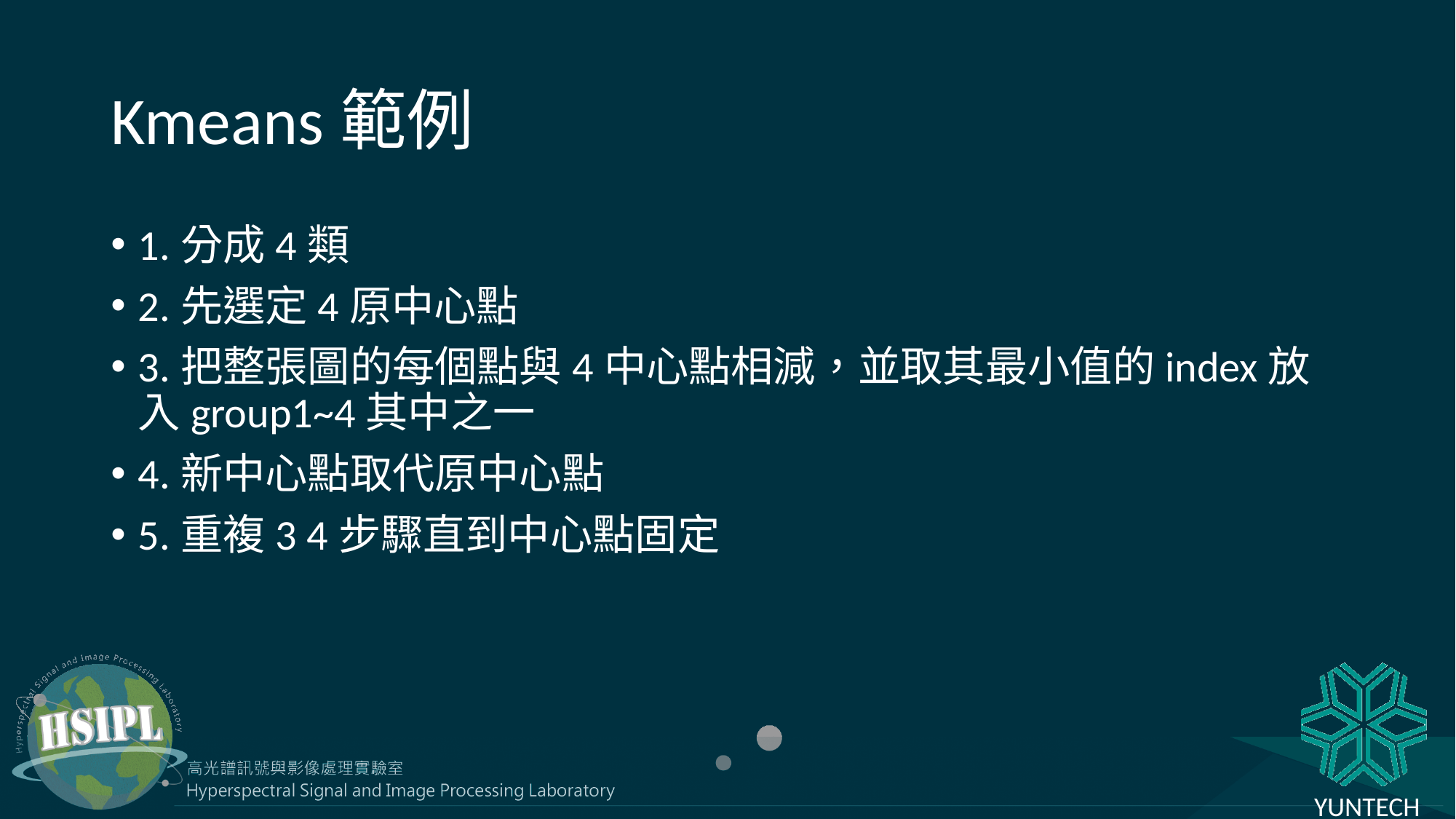

# Kmeans範例
1.分成4類
2.先選定4原中心點
3.把整張圖的每個點與4中心點相減，並取其最小值的index放入group1~4其中之一
4.新中心點取代原中心點
5.重複3 4步驟直到中心點固定